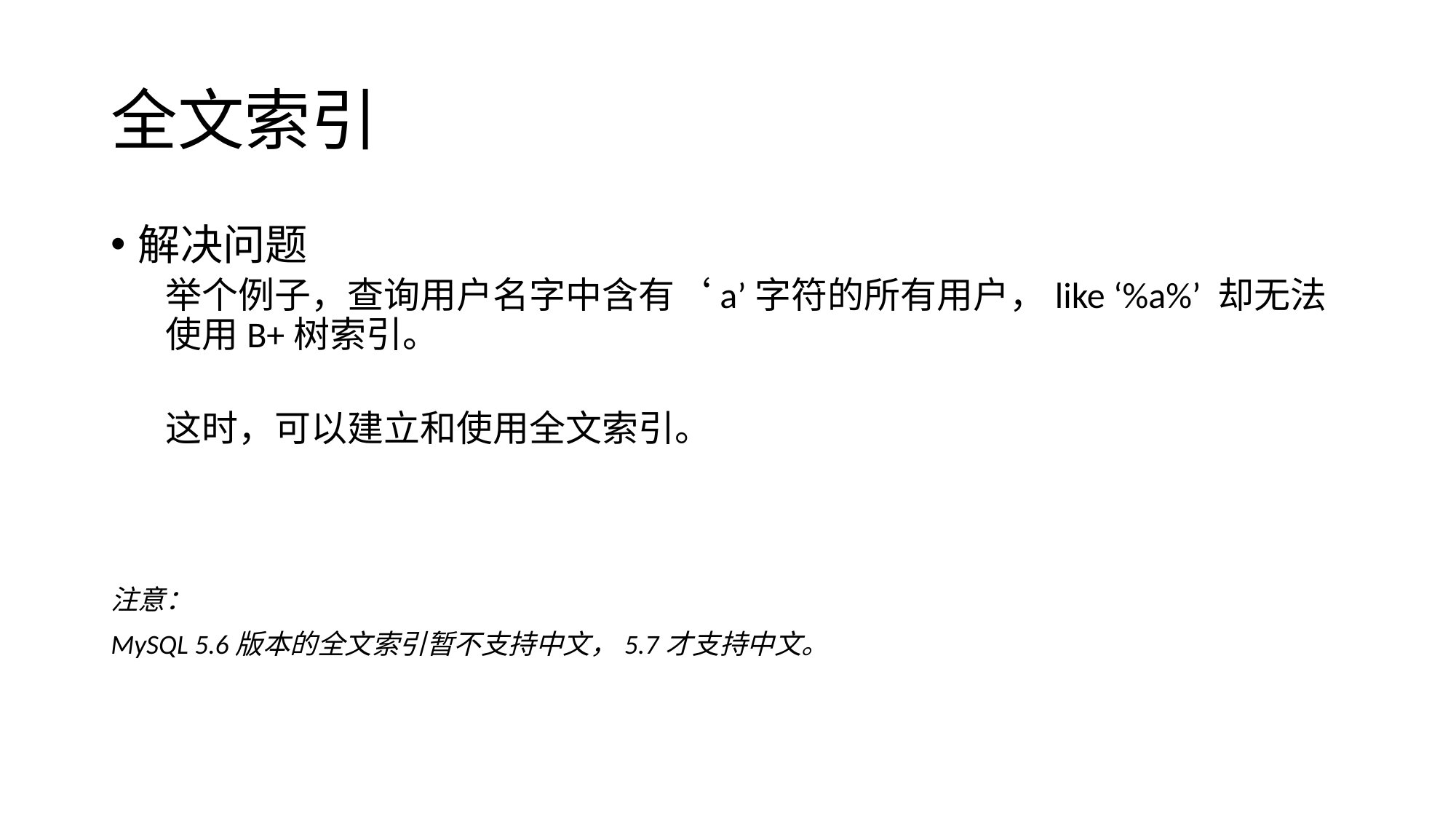

# 全文索引
解决问题
举个例子，查询用户名字中含有‘a’字符的所有用户，like ‘%a%’ 却无法使用B+树索引。

这时，可以建立和使用全文索引。

注意：
MySQL 5.6版本的全文索引暂不支持中文，5.7才支持中文。